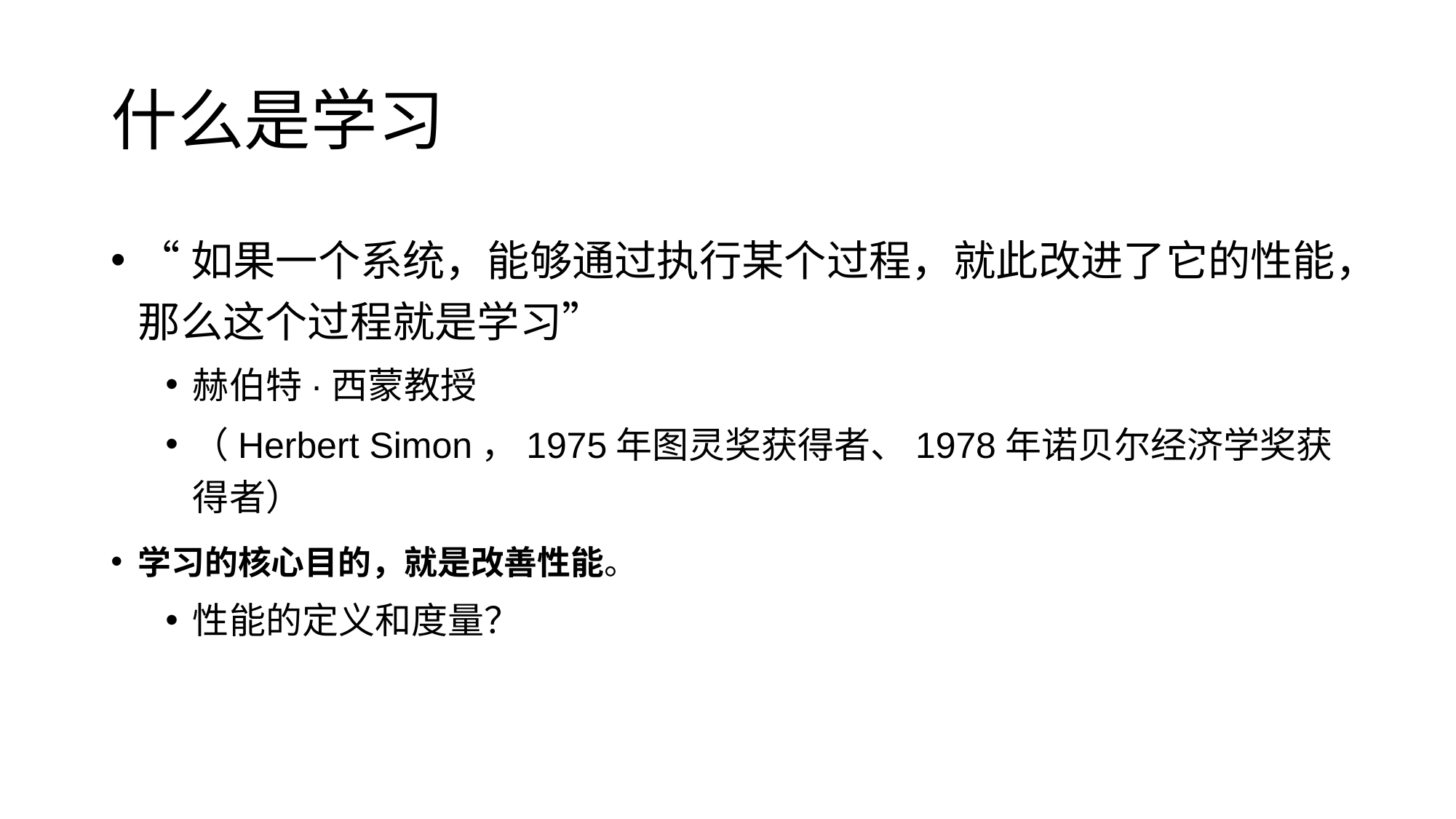

# 什么是学习
“如果一个系统，能够通过执行某个过程，就此改进了它的性能，那么这个过程就是学习”
赫伯特·西蒙教授
（Herbert Simon，1975年图灵奖获得者、1978年诺贝尔经济学奖获得者）
学习的核心目的，就是改善性能。
性能的定义和度量？